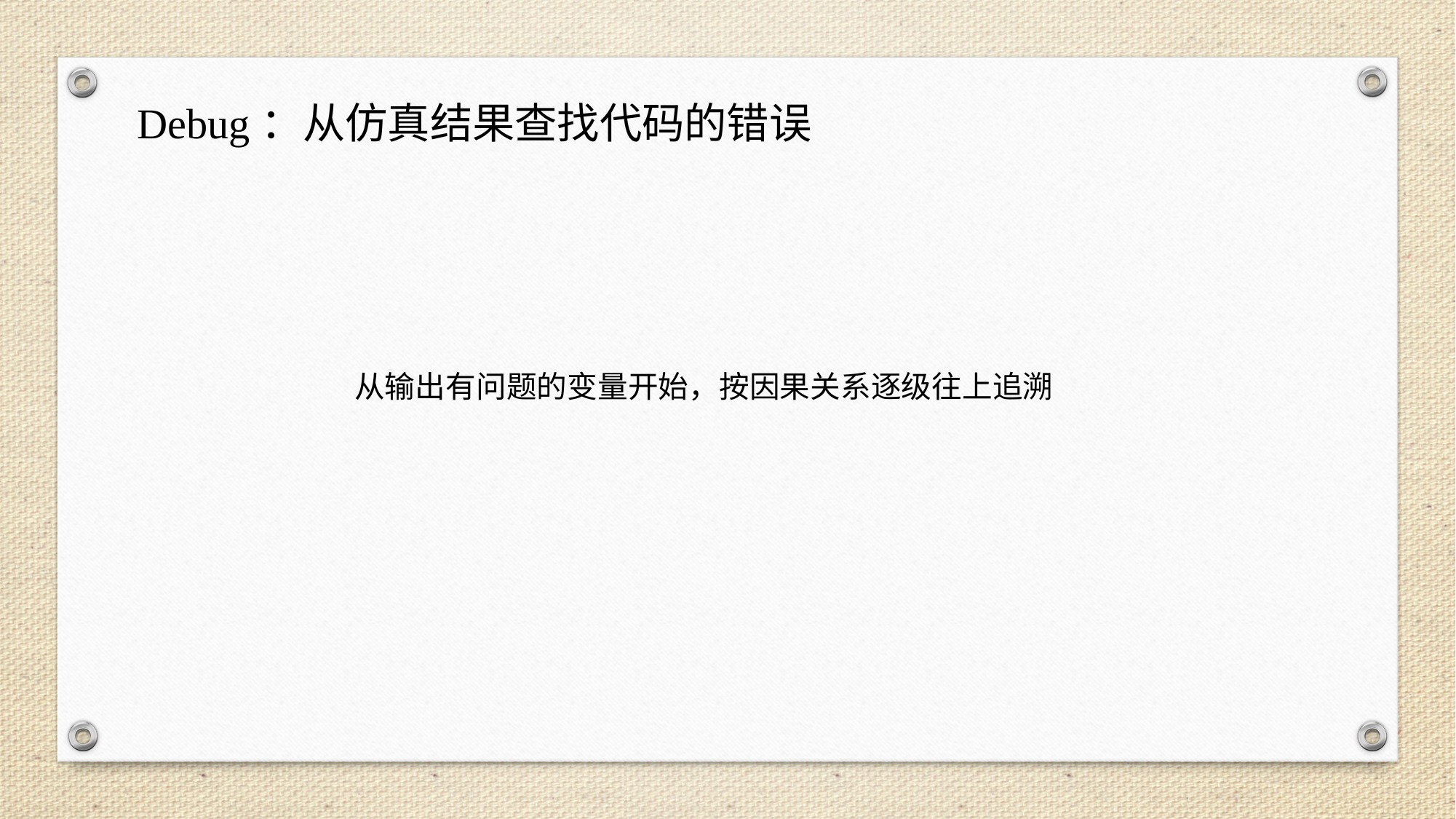

Debug：从仿真结果查找代码的错误
从输出有问题的变量开始，按因果关系逐级往上追溯